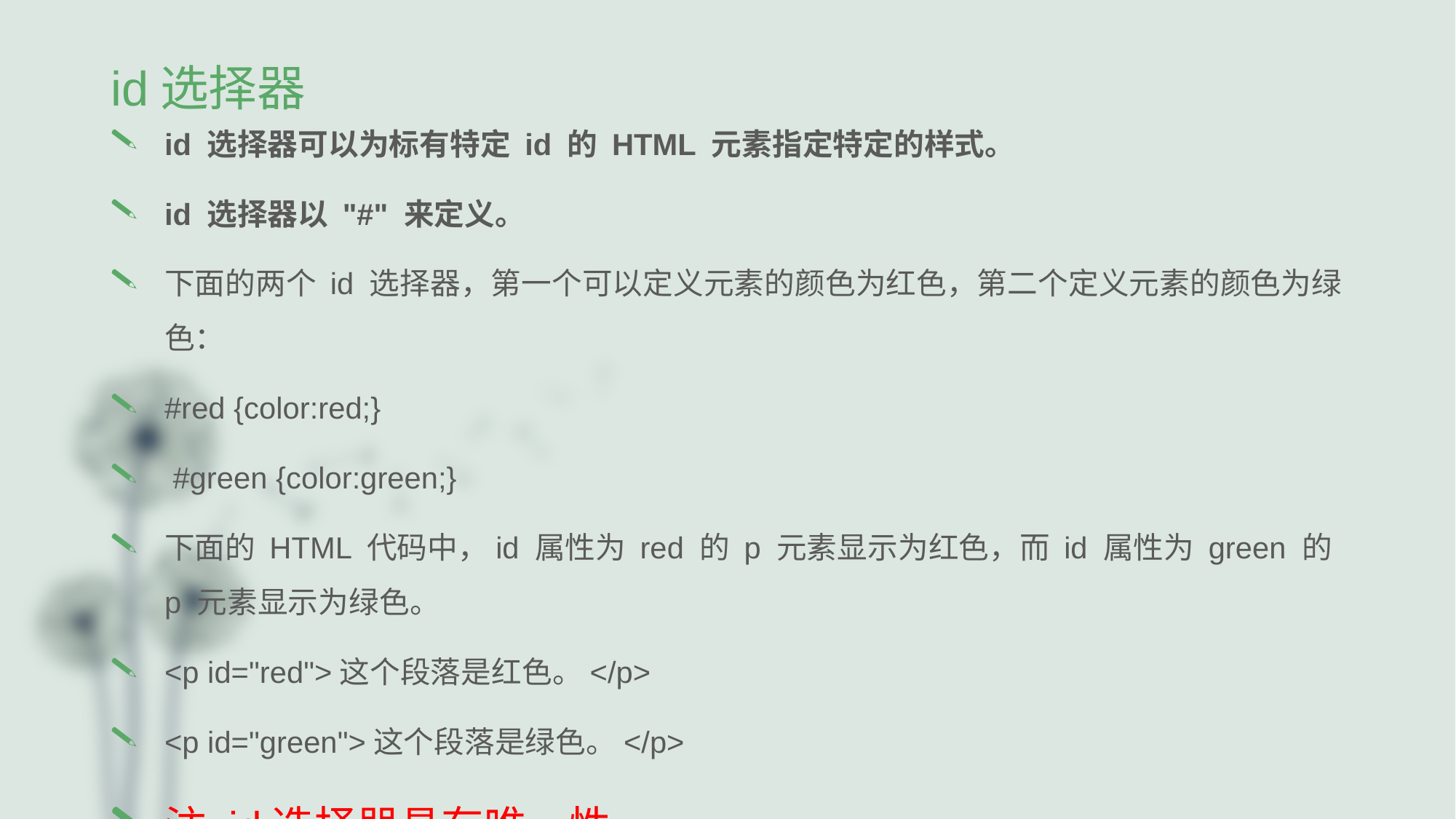

# id选择器
id 选择器可以为标有特定 id 的 HTML 元素指定特定的样式。
id 选择器以 "#" 来定义。
下面的两个 id 选择器，第一个可以定义元素的颜色为红色，第二个定义元素的颜色为绿色：
#red {color:red;}
 #green {color:green;}
下面的 HTML 代码中，id 属性为 red 的 p 元素显示为红色，而 id 属性为 green 的 p 元素显示为绿色。
<p id="red">这个段落是红色。</p>
<p id="green">这个段落是绿色。</p>
注:id选择器具有唯一性